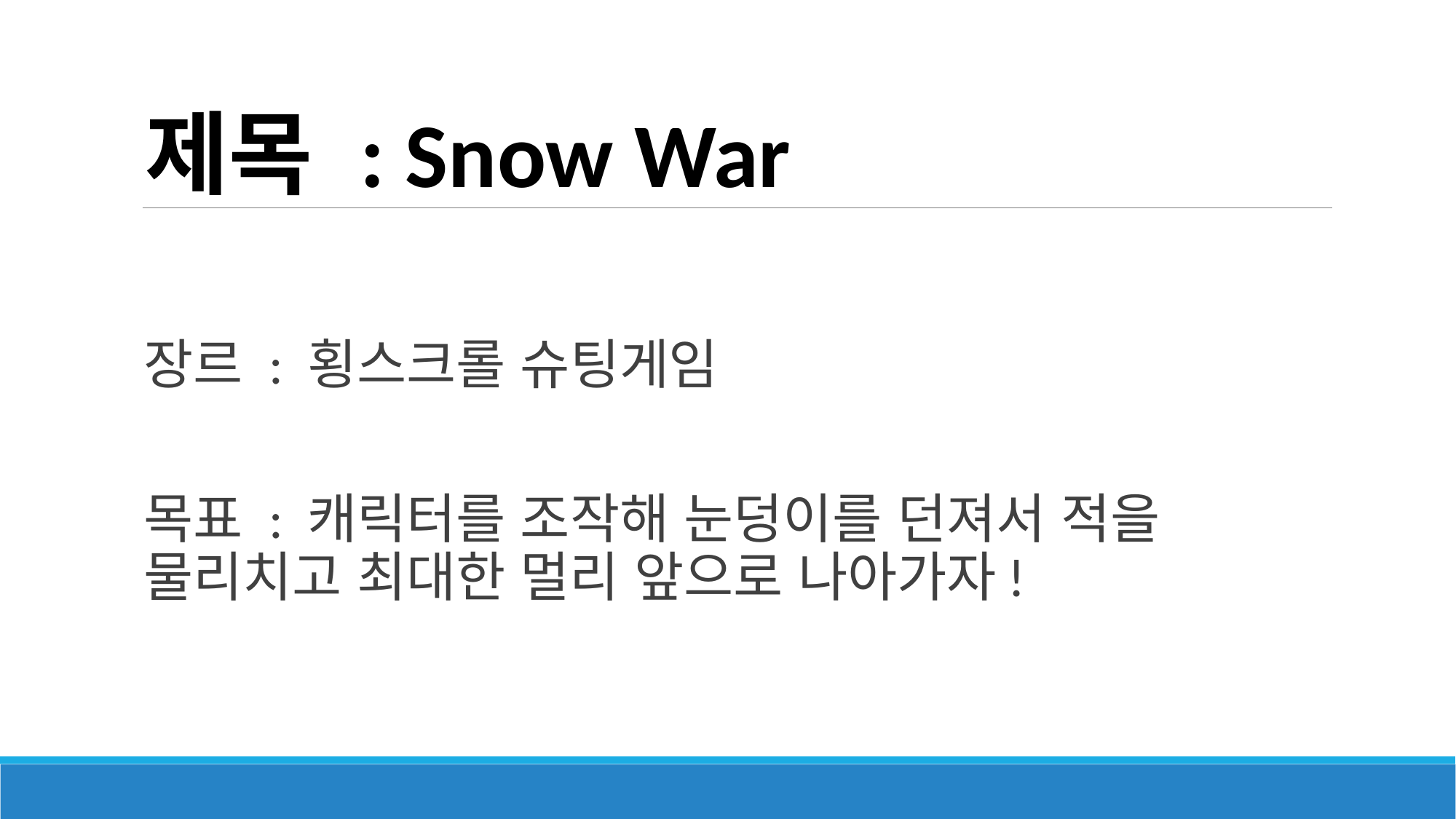

제목 : Snow War
장르 : 횡스크롤 슈팅게임

목표 : 캐릭터를 조작해 눈덩이를 던져서 적을      물리치고 최대한 멀리 앞으로 나아가자!